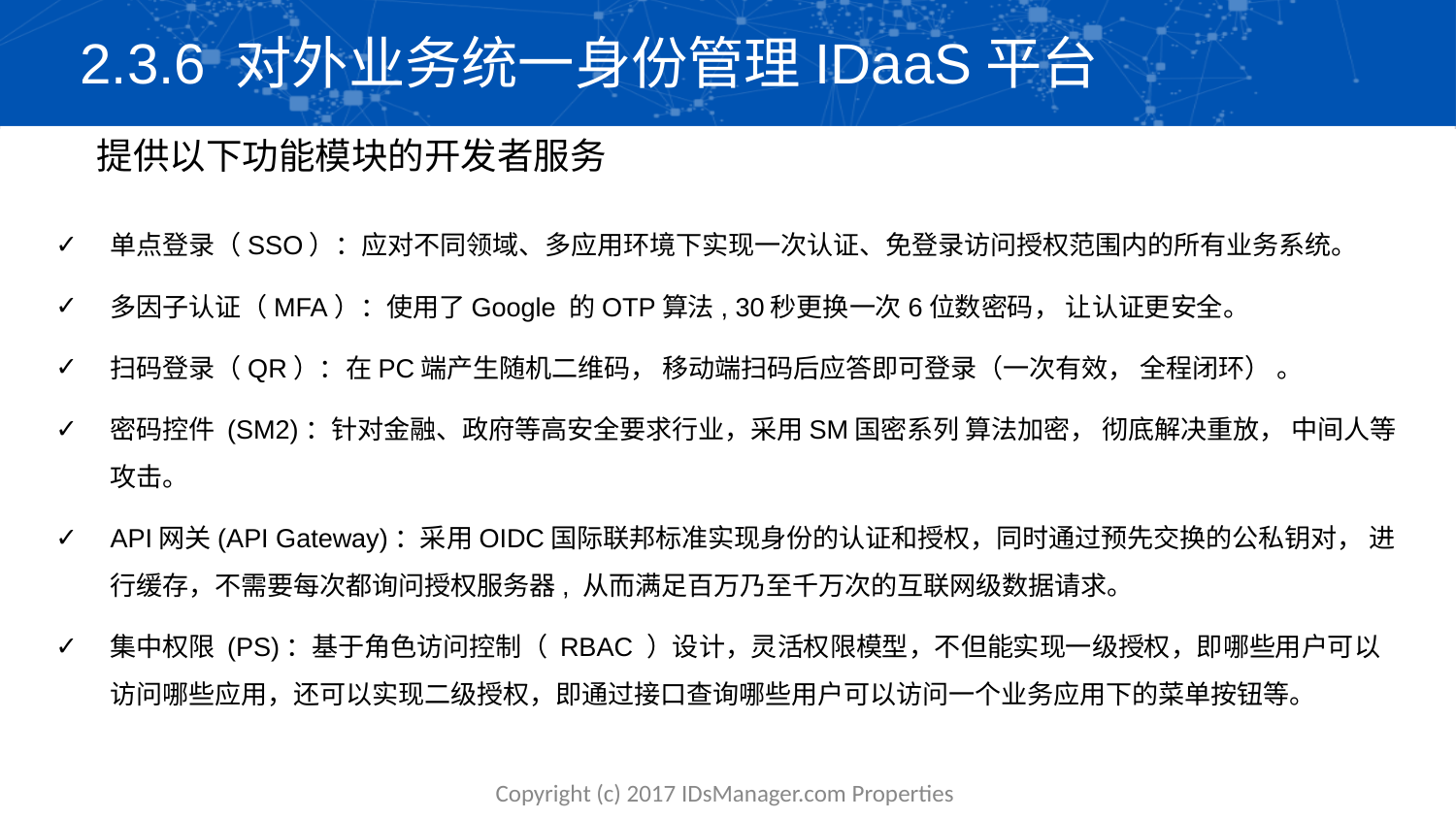

# 2.3.6 对外业务统一身份管理IDaaS平台
提供以下功能模块的开发者服务
单点登录（SSO）：应对不同领域、多应用环境下实现一次认证、免登录访问授权范围内的所有业务系统。
多因子认证（MFA）：使用了Google 的OTP算法, 30秒更换一次6位数密码， 让认证更安全。
扫码登录（QR）：在PC端产生随机二维码， 移动端扫码后应答即可登录（一次有效， 全程闭环） 。
密码控件 (SM2)：针对金融、政府等高安全要求行业，采用SM国密系列 算法加密， 彻底解决重放， 中间人等攻击。
API网关(API Gateway)：采用OIDC国际联邦标准实现身份的认证和授权，同时通过预先交换的公私钥对， 进行缓存，不需要每次都询问授权服务器, 从而满足百万乃至千万次的互联网级数据请求。
集中权限 (PS)：基于角色访问控制（ RBAC ）设计，灵活权限模型，不但能实现一级授权，即哪些用户可以访问哪些应用，还可以实现二级授权，即通过接口查询哪些用户可以访问一个业务应用下的菜单按钮等。
Copyright (c) 2017 IDsManager.com Properties